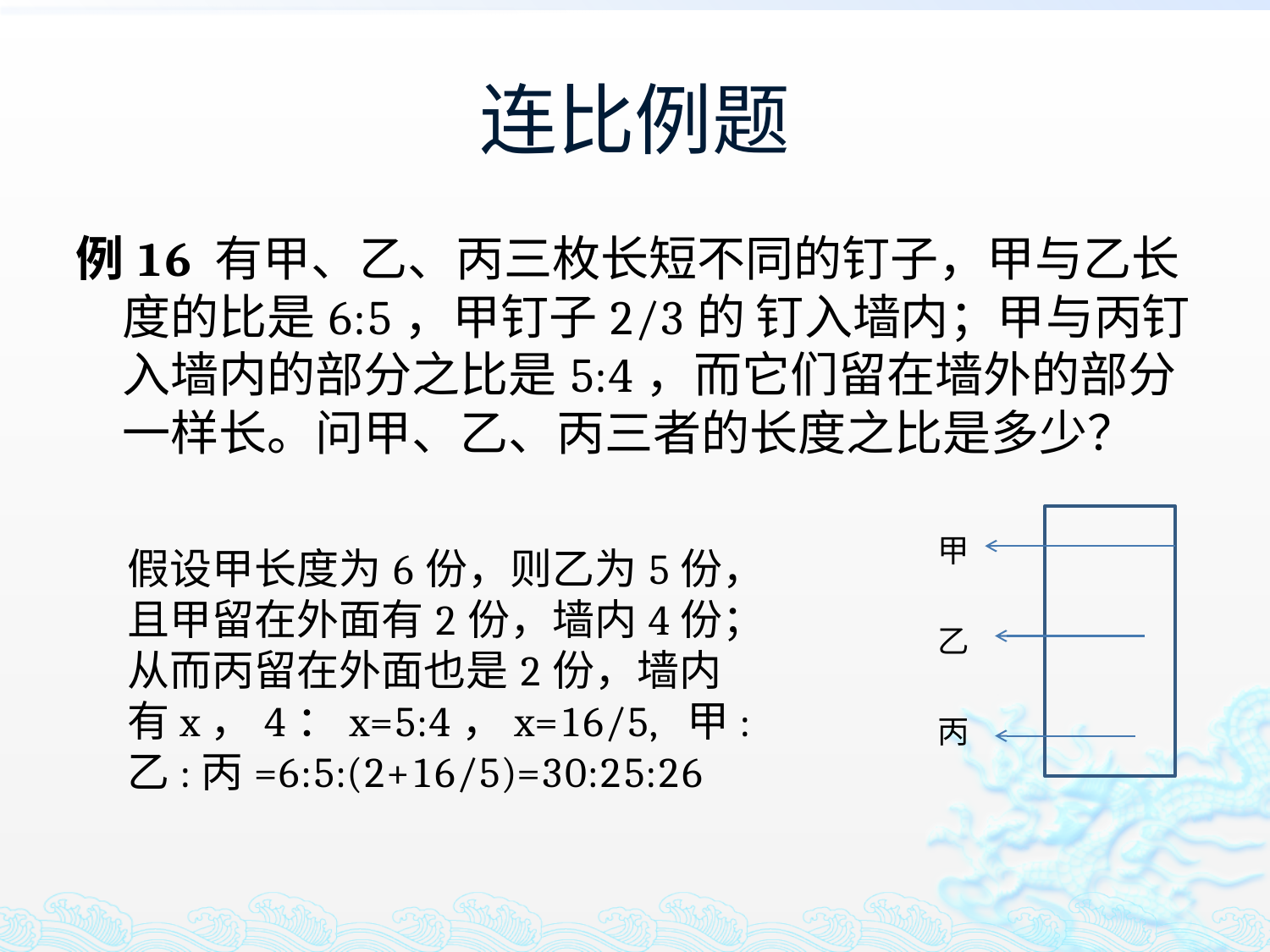

# 连比例题
例16 有甲、乙、丙三枚长短不同的钉子，甲与乙长度的比是6:5，甲钉子2/3的 钉入墙内；甲与丙钉入墙内的部分之比是5:4，而它们留在墙外的部分一样长。问甲、乙、丙三者的长度之比是多少？

甲
乙
丙
假设甲长度为6份，则乙为5份，且甲留在外面有2份，墙内4份；从而丙留在外面也是2份，墙内有x，4：x=5:4，x=16/5,  甲:乙:丙=6:5:(2+16/5)=30:25:26